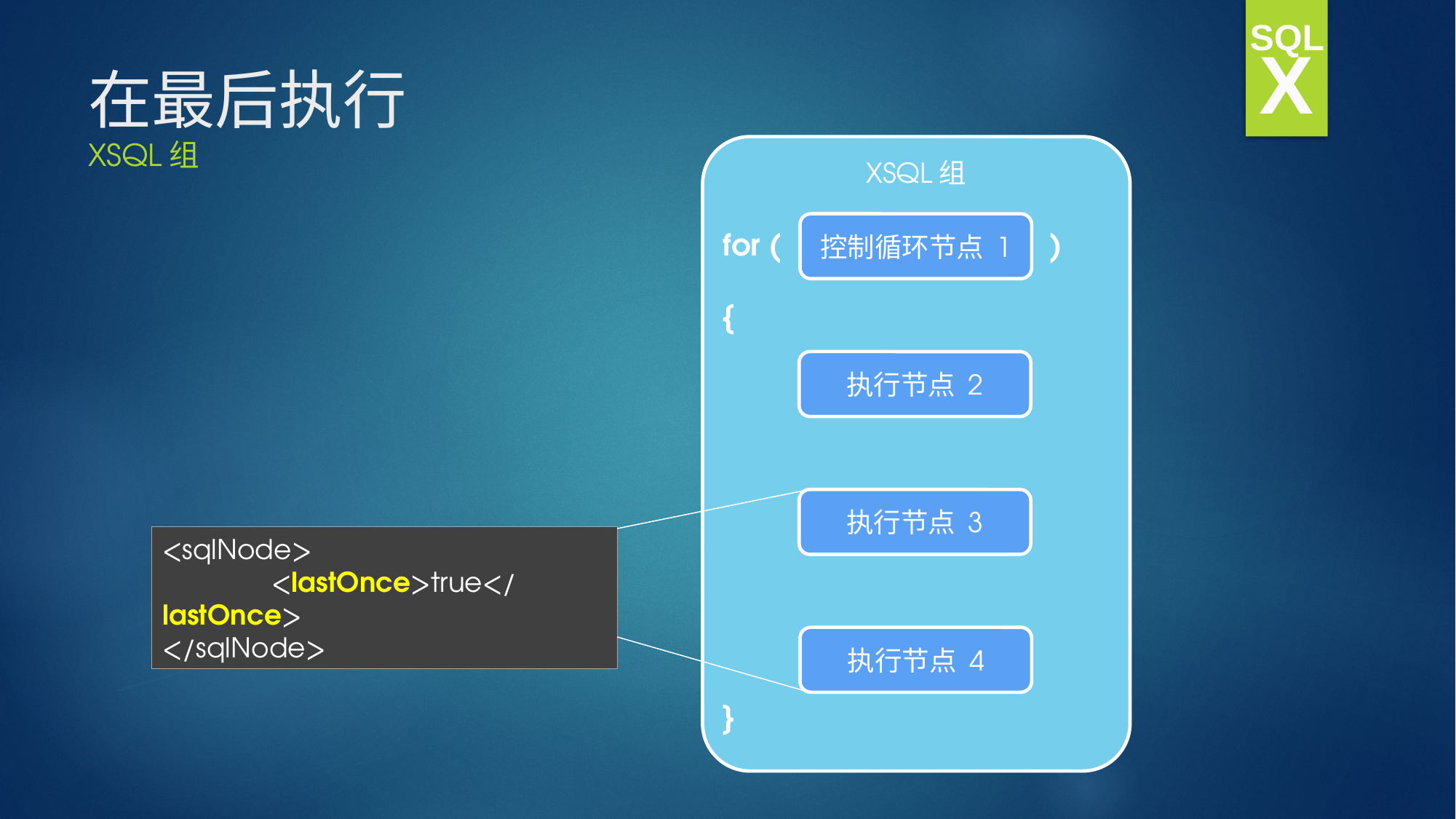

SQL
X
# 在最后执行 XSQL组
XSQL组
控制循环节点 1
for (
)
{
执行节点 2
<sqlNode>
	<lastOnce>true</lastOnce>
</sqlNode>
执行节点 3
执行节点 4
}